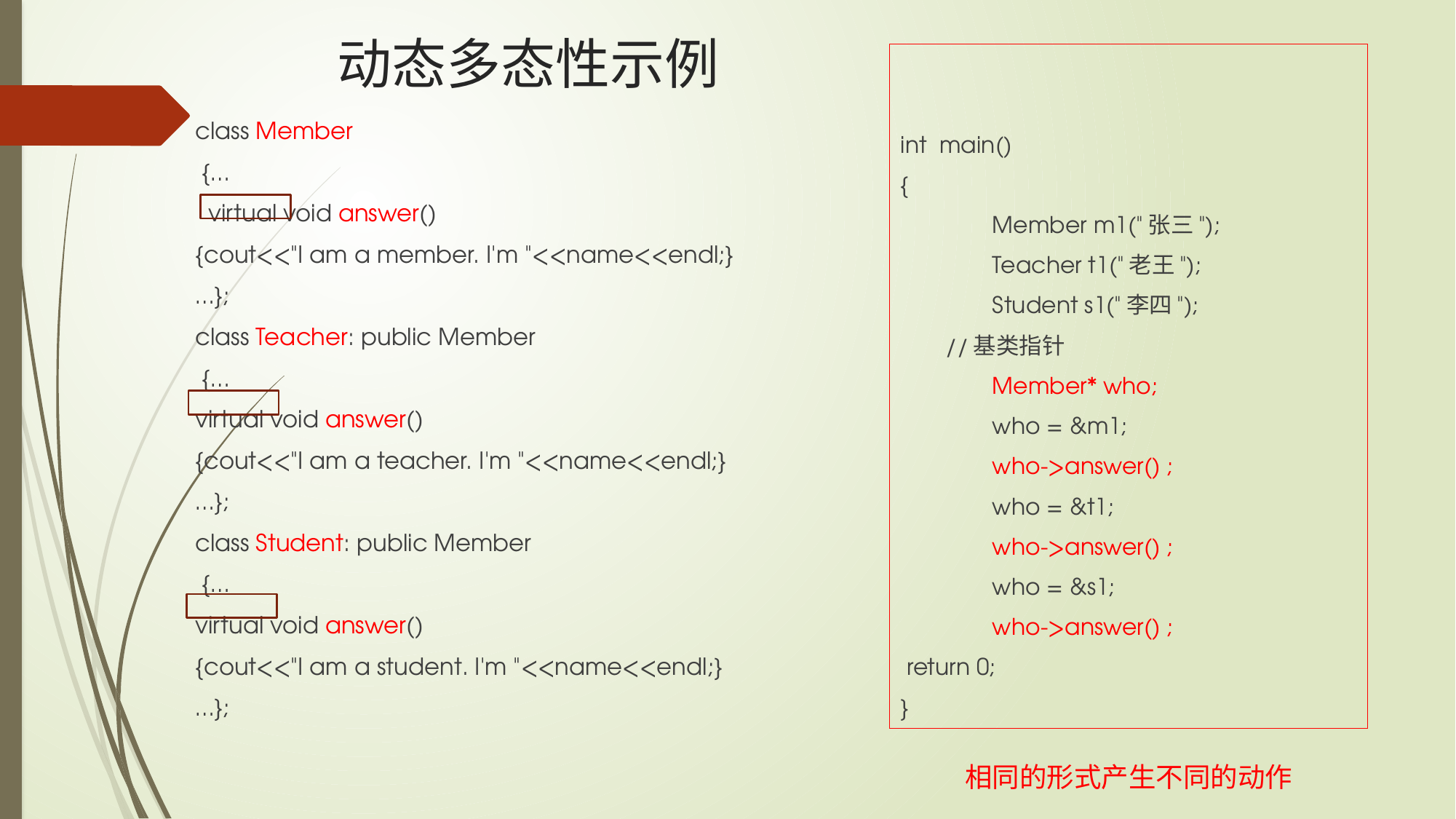

# 动态多态性示例

int  main()
{
	Member m1("张三");
	Teacher t1("老王");
	Student s1("李四");
       //基类指针
	Member* who;
	who = &m1;
	who->answer() ;
	who = &t1;
	who->answer() ;
	who = &s1;
	who->answer() ;
 return 0;
}

class Member
 {…
  virtual void answer()
{cout<<"I am a member. I'm "<<name<<endl;}
…};
class Teacher: public Member
 {…
virtual void answer()
{cout<<"I am a teacher. I'm "<<name<<endl;}
…};
class Student: public Member
 {…
virtual void answer()
{cout<<"I am a student. I'm "<<name<<endl;}
…};

相同的形式产生不同的动作